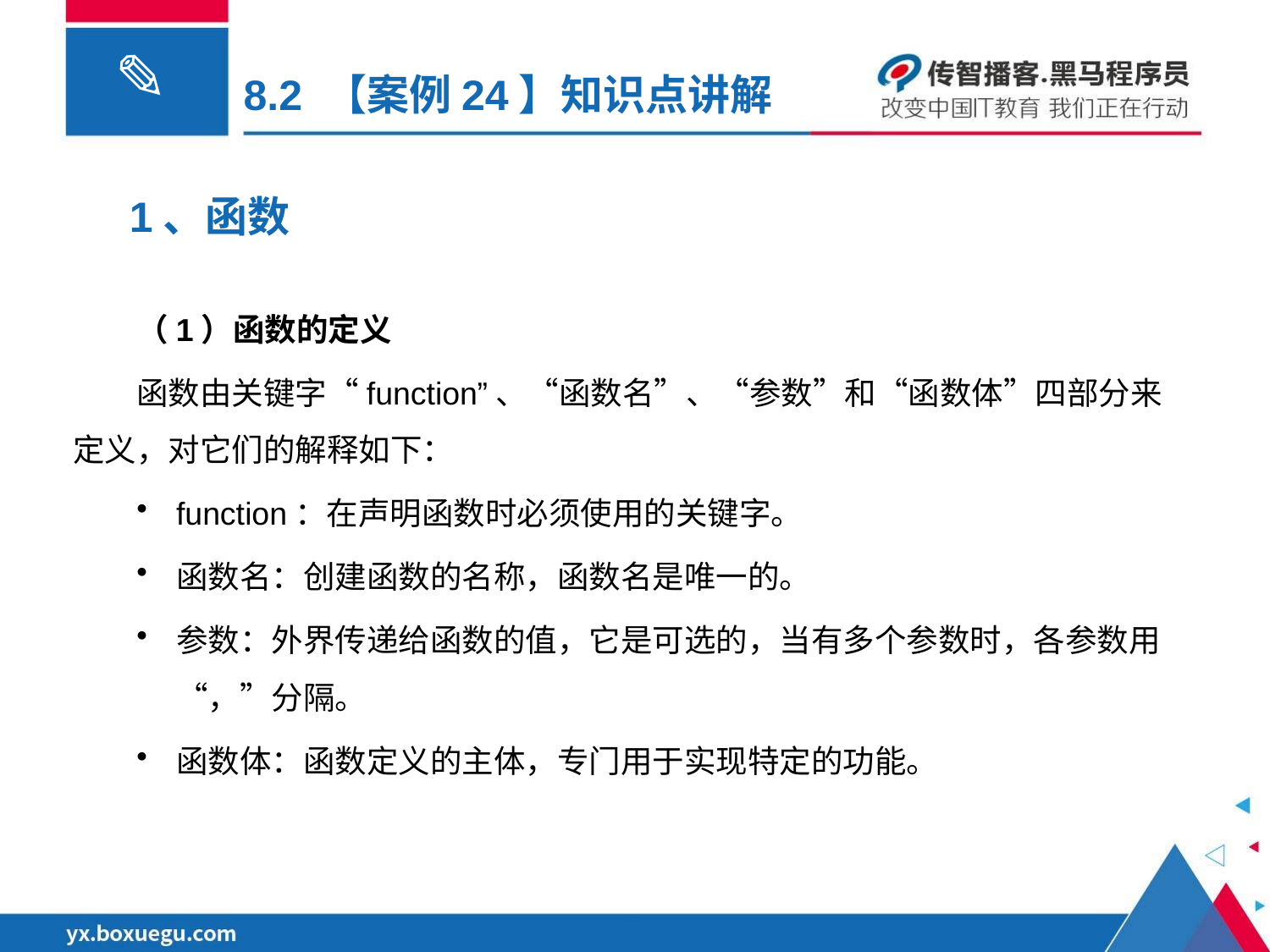

# 8.2 【案例24】知识点讲解
1、函数
（1）函数的定义
函数由关键字“function”、“函数名”、“参数”和“函数体”四部分来定义，对它们的解释如下：
function：在声明函数时必须使用的关键字。
函数名：创建函数的名称，函数名是唯一的。
参数：外界传递给函数的值，它是可选的，当有多个参数时，各参数用“，”分隔。
函数体：函数定义的主体，专门用于实现特定的功能。